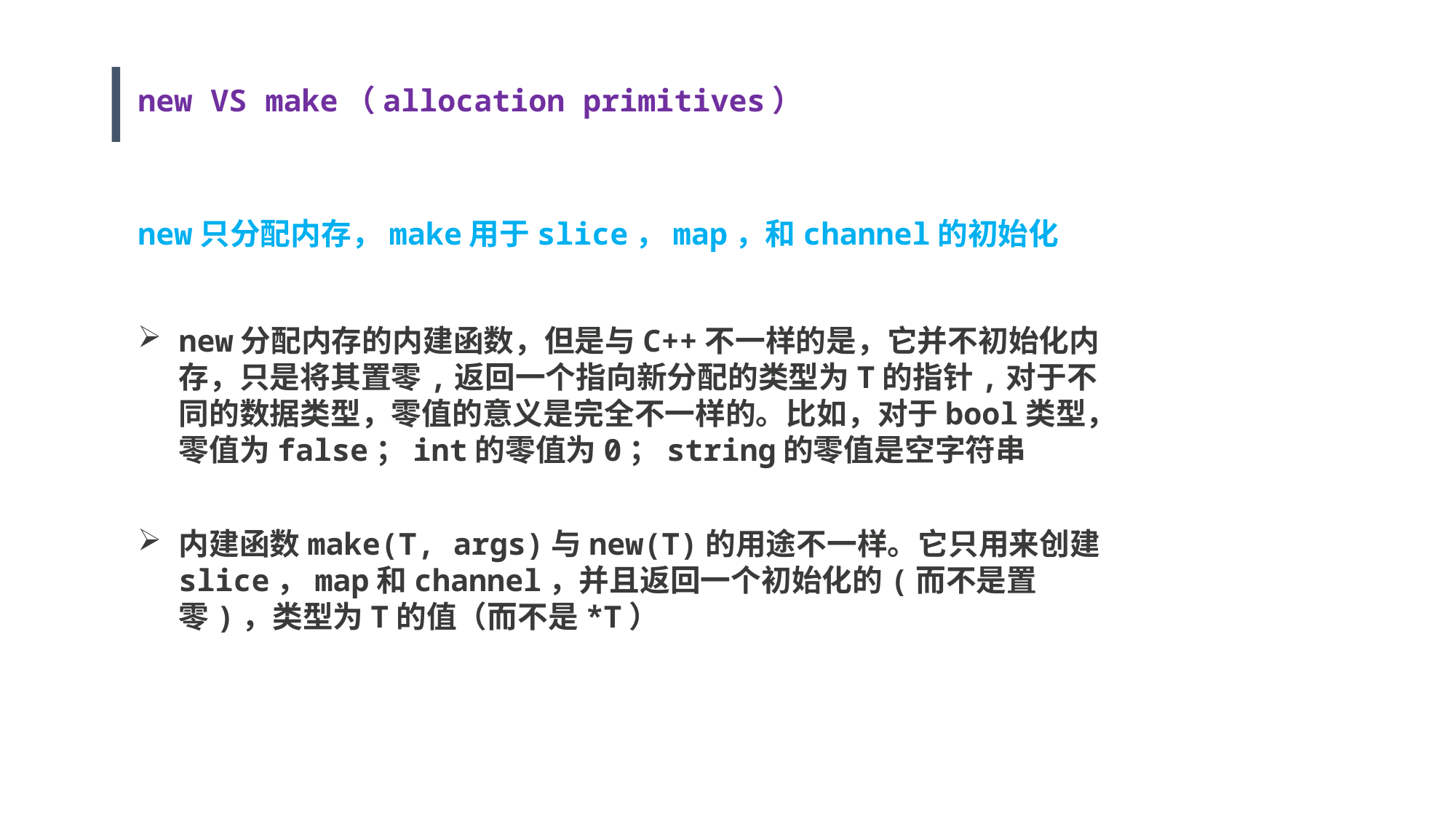

new VS make（allocation primitives）
new只分配内存，make用于slice，map，和channel的初始化

new分配内存的内建函数，但是与C++不一样的是，它并不初始化内存，只是将其置零,返回一个指向新分配的类型为T的指针,对于不同的数据类型，零值的意义是完全不一样的。比如，对于bool类型，零值为false；int的零值为0；string的零值是空字符串
内建函数make(T, args)与new(T)的用途不一样。它只用来创建slice，map和channel，并且返回一个初始化的(而不是置零)，类型为T的值（而不是*T）

PPT模板下载：www.1ppt.com/moban/     行业PPT模板：www.1ppt.com/hangye/
节日PPT模板：www.1ppt.com/jieri/           PPT素材下载：www.1ppt.com/sucai/
PPT背景图片：www.1ppt.com/beijing/      PPT图表下载：www.1ppt.com/tubiao/
优秀PPT下载：www.1ppt.com/xiazai/        PPT教程： www.1ppt.com/powerpoint/
Word教程： www.1ppt.com/word/              Excel教程：www.1ppt.com/excel/
资料下载：www.1ppt.com/ziliao/                PPT课件下载：www.1ppt.com/kejian/
范文下载：www.1ppt.com/fanwen/             试卷下载：www.1ppt.com/shiti/
教案下载：www.1ppt.com/jiaoan/        PPT论坛：www.1ppt.cn